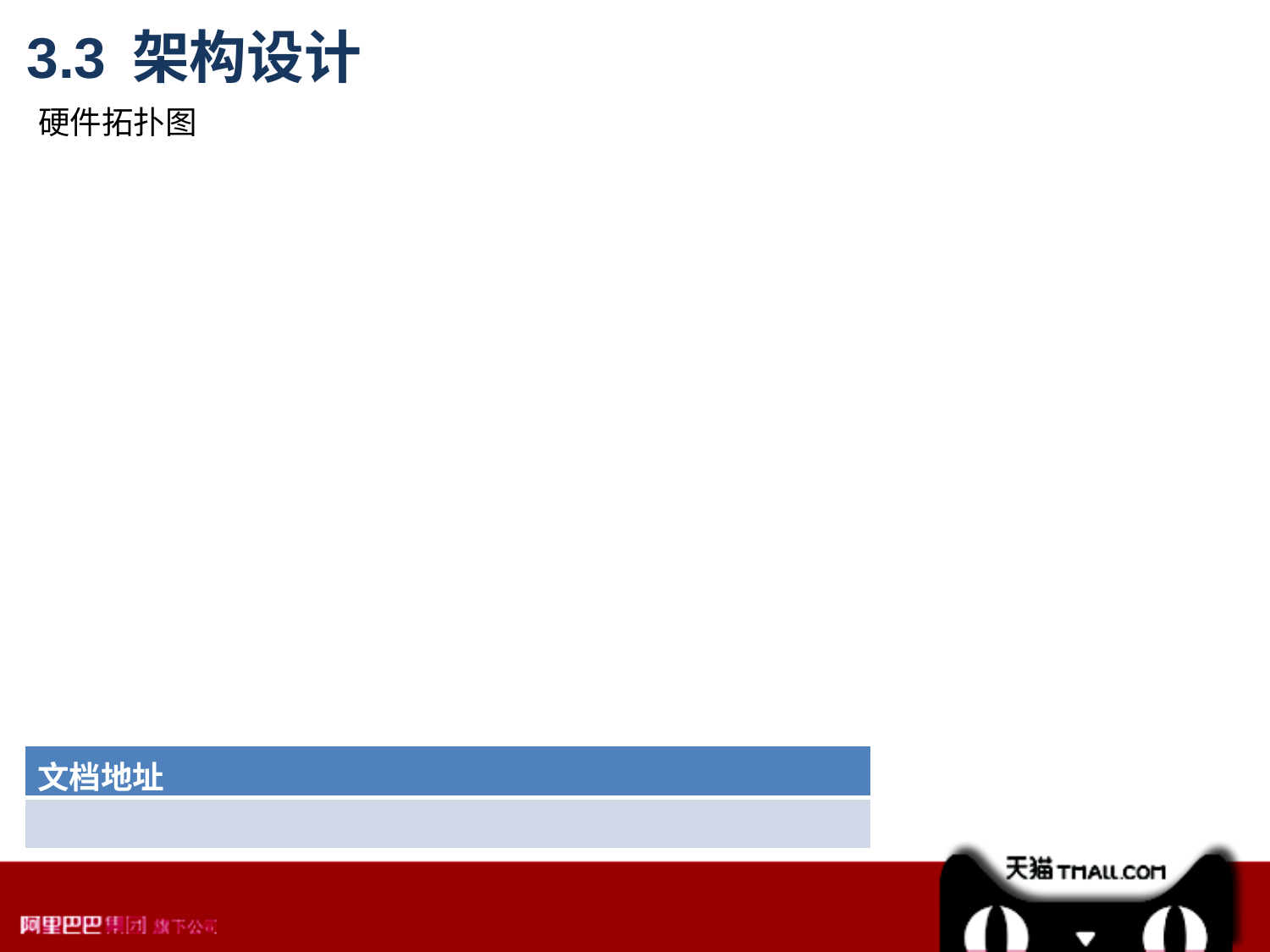

3.3 架构设计
硬件拓扑图
| 文档地址 |
| --- |
|  |